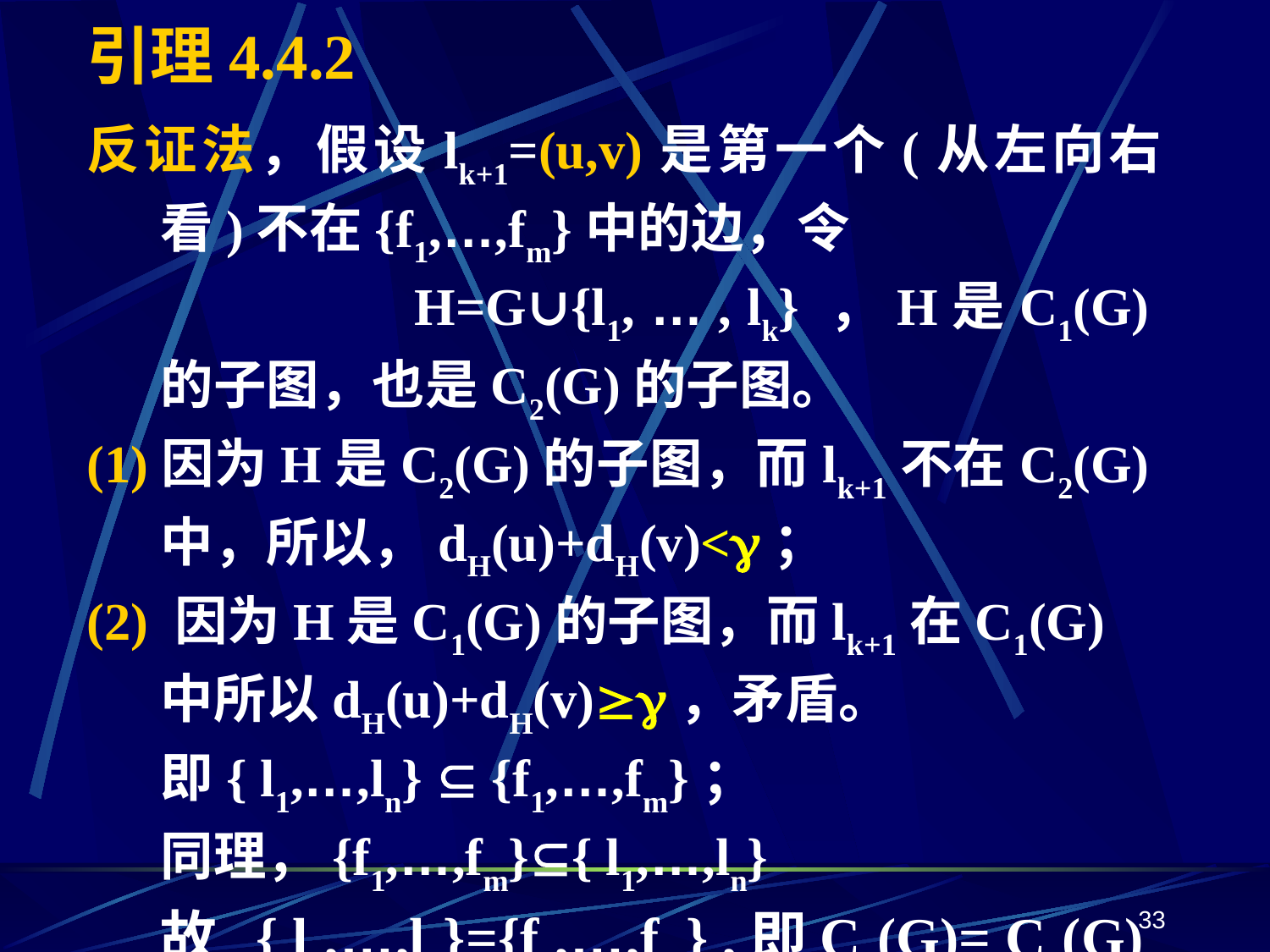

# 引理4.4.2
反证法，假设lk+1=(u,v)是第一个(从左向右看)不在{f1,…,fm}中的边，令
			H=G∪{l1, … , lk} ，H是C1(G)的子图，也是C2(G)的子图。
(1)因为H是C2(G)的子图，而lk+1不在C2(G)中，所以，dH(u)+dH(v)<γ；
(2) 因为H是C1(G)的子图，而lk+1在C1(G)中所以dH(u)+dH(v)≥γ，矛盾。
	即{ l1,…,ln} ⊆ {f1,…,fm}；
	同理，{f1,…,fm}⊆{ l1,…,ln}
	故  { l1,…,ln}={f1,…,fm} ,即C1(G)= C2(G)

33